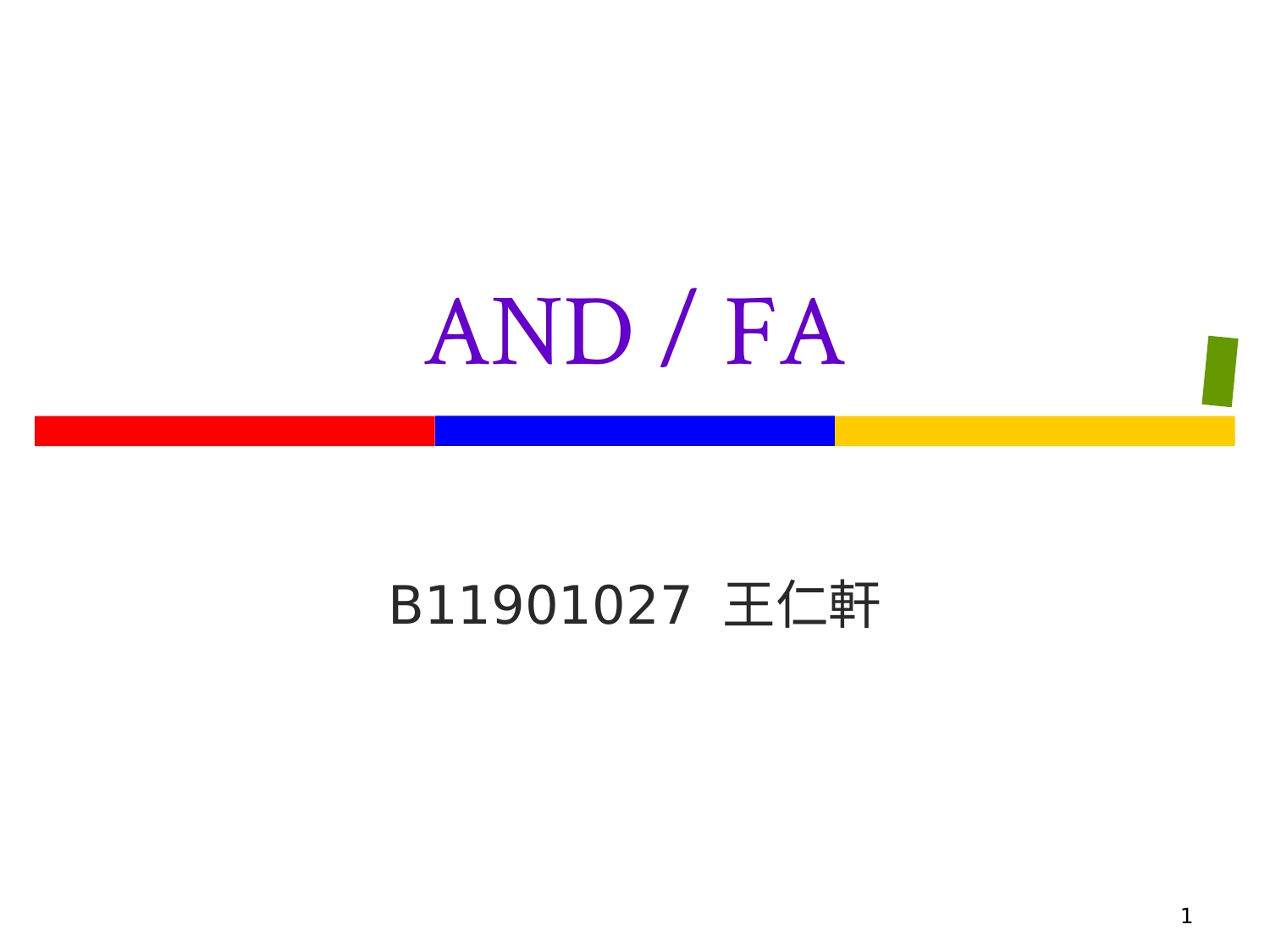

# AND / FA
B11901027 王仁軒
1